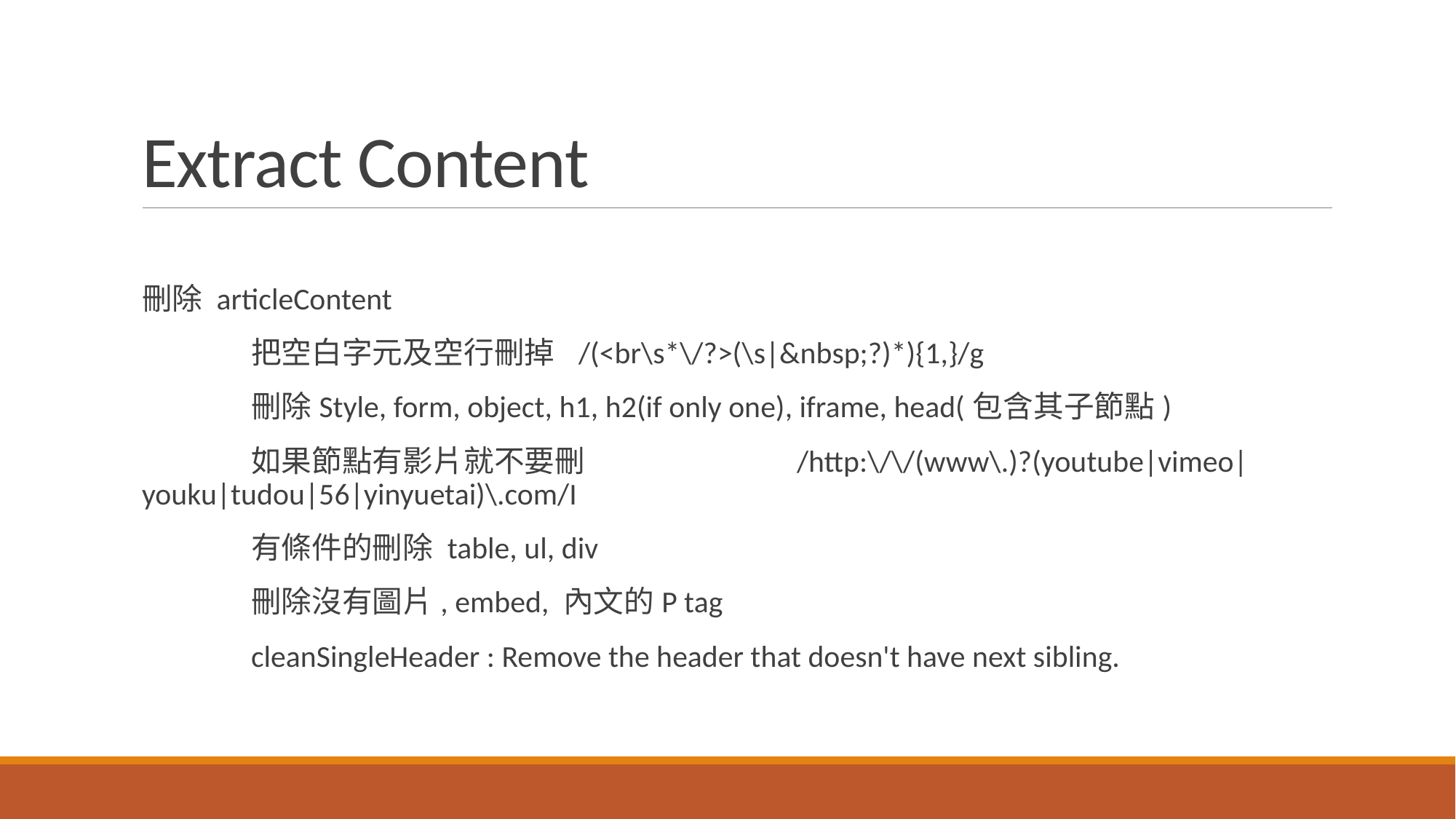

# Extract Content

刪除 articleContent
	把空白字元及空行刪掉	/(<br\s*\/?>(\s|&nbsp;?)*){1,}/g
		刪除Style, form, object, h1, h2(if only one), iframe, head(包含其子節點)
		如果節點有影片就不要刪		/http:\/\/(www\.)?(youtube|vimeo|youku|tudou|56|yinyuetai)\.com/I
		有條件的刪除 table, ul, div
		刪除沒有圖片, embed, 內文的P tag
		cleanSingleHeader : Remove the header that doesn't have next sibling.